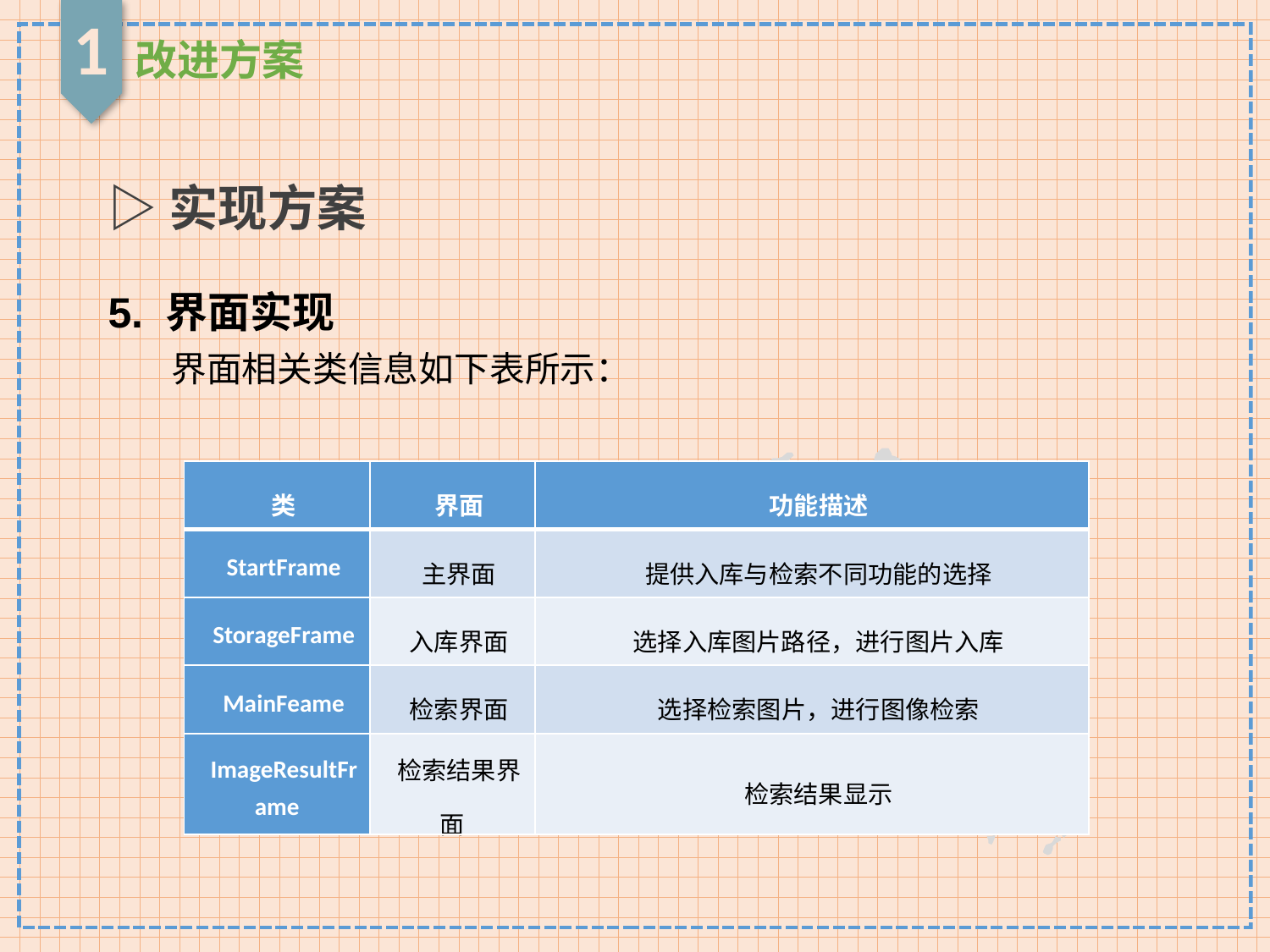

1
改进方案

▷实现方案
5. 界面实现
界面相关类信息如下表所示：

| 类 | 界面 | 功能描述 |
| --- | --- | --- |
| StartFrame | 主界面 | 提供入库与检索不同功能的选择 |
| StorageFrame | 入库界面 | 选择入库图片路径，进行图片入库 |
| MainFeame | 检索界面 | 选择检索图片，进行图像检索 |
| ImageResultFrame | 检索结果界面 | 检索结果显示 |